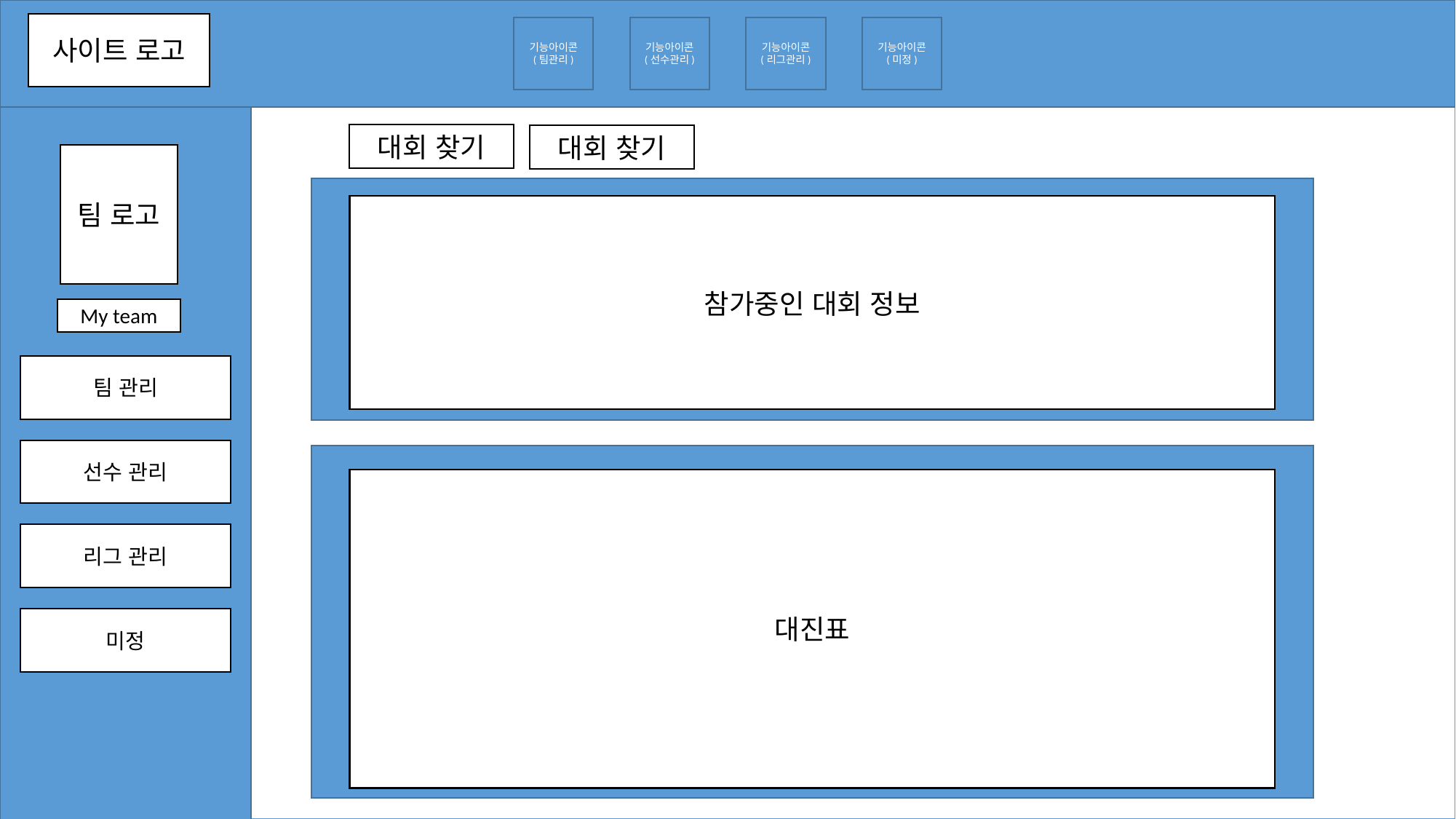

사이트 로고
기능아이콘
(팀관리)
기능아이콘
(선수관리)
기능아이콘
(리그관리)
기능아이콘
(미정)
대회 찾기
대회 찾기
팀 로고

참가중인 대회 정보
My team
팀 관리
선수 관리

대진표
리그 관리
미정